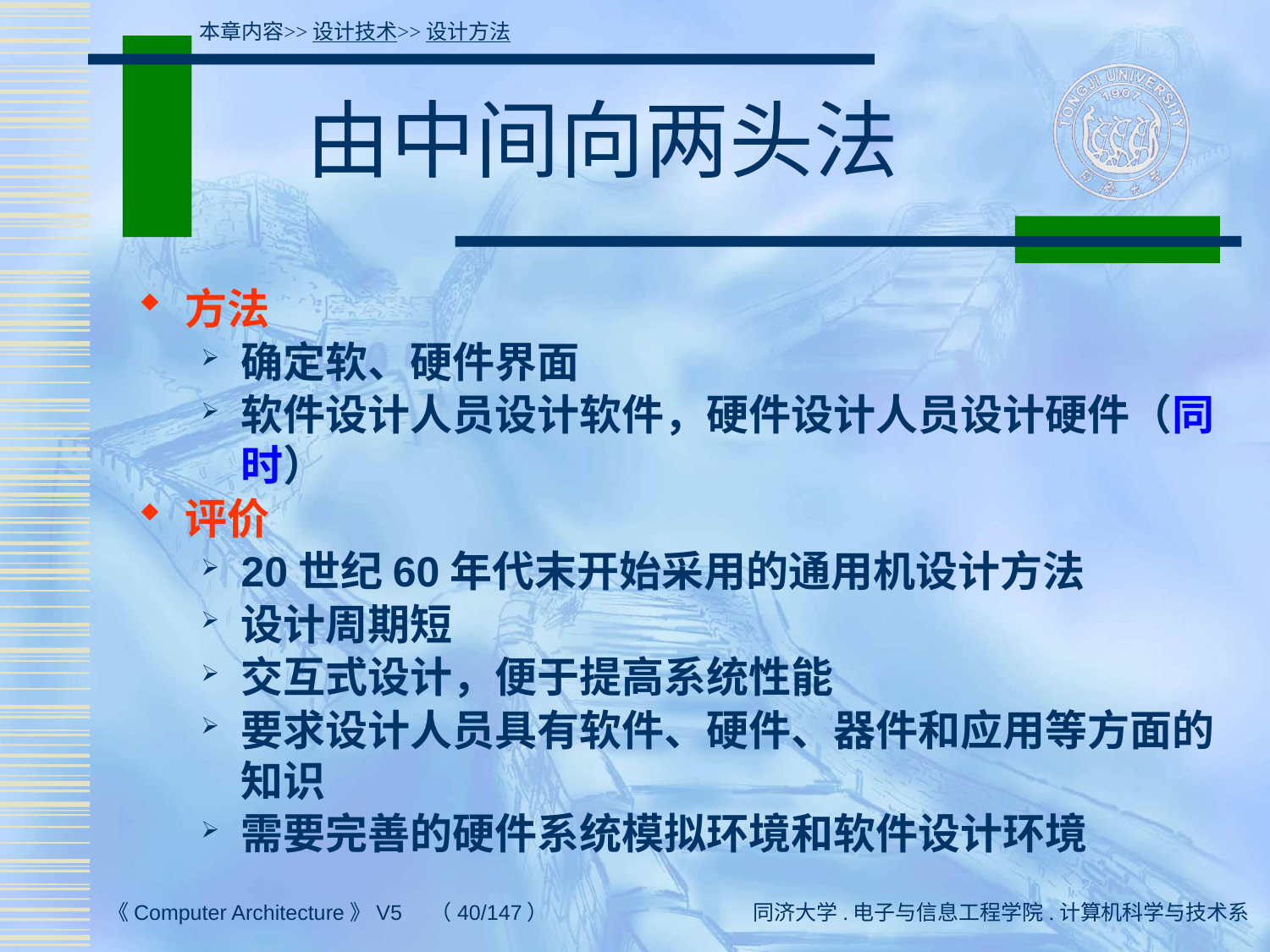

本章内容>>设计技术>>设计方法
# 由中间向两头法
方法
确定软、硬件界面
软件设计人员设计软件，硬件设计人员设计硬件（同时）
评价
20世纪60年代末开始采用的通用机设计方法
设计周期短
交互式设计，便于提高系统性能
要求设计人员具有软件、硬件、器件和应用等方面的知识
需要完善的硬件系统模拟环境和软件设计环境